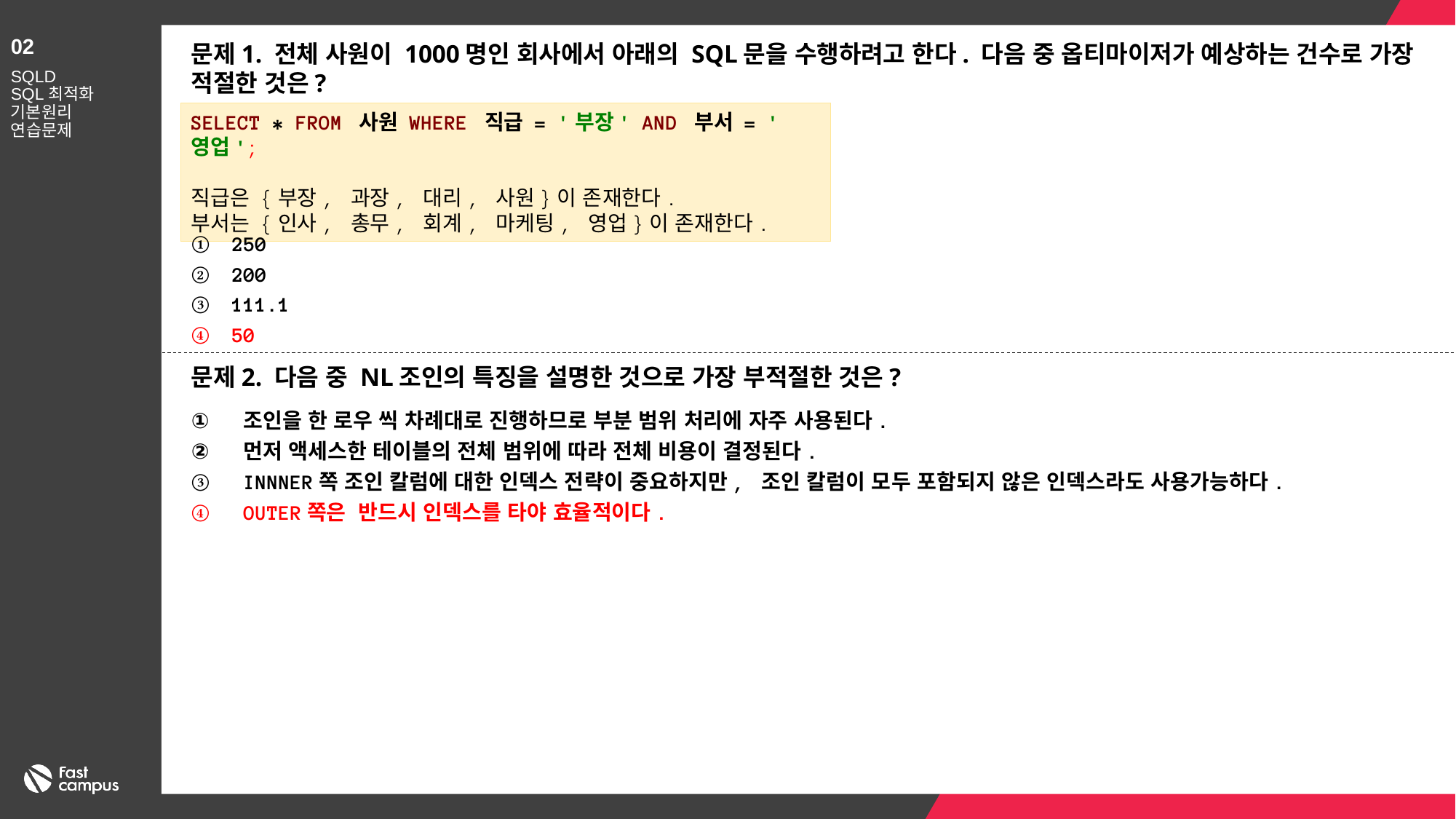

02
문제1. 전체 사원이 1000명인 회사에서 아래의 SQL문을 수행하려고 한다. 다음 중 옵티마이저가 예상하는 건수로 가장 적절한 것은?
SQLD
SQL최적화 기본원리
연습문제
SELECT * FROM 사원 WHERE 직급 = '부장' AND 부서 = '영업';

직급은 {부장, 과장, 대리, 사원}이 존재한다.
부서는 {인사, 총무, 회계, 마케팅, 영업}이 존재한다.
250
200
111.1
50
문제2. 다음 중 NL조인의 특징을 설명한 것으로 가장 부적절한 것은?
 조인을 한 로우 씩 차례대로 진행하므로 부분 범위 처리에 자주 사용된다.
 먼저 액세스한 테이블의 전체 범위에 따라 전체 비용이 결정된다.
 INNNER쪽 조인 칼럼에 대한 인덱스 전략이 중요하지만, 조인 칼럼이 모두 포함되지 않은 인덱스라도 사용가능하다.
 OUTER쪽은  반드시 인덱스를 타야 효율적이다.